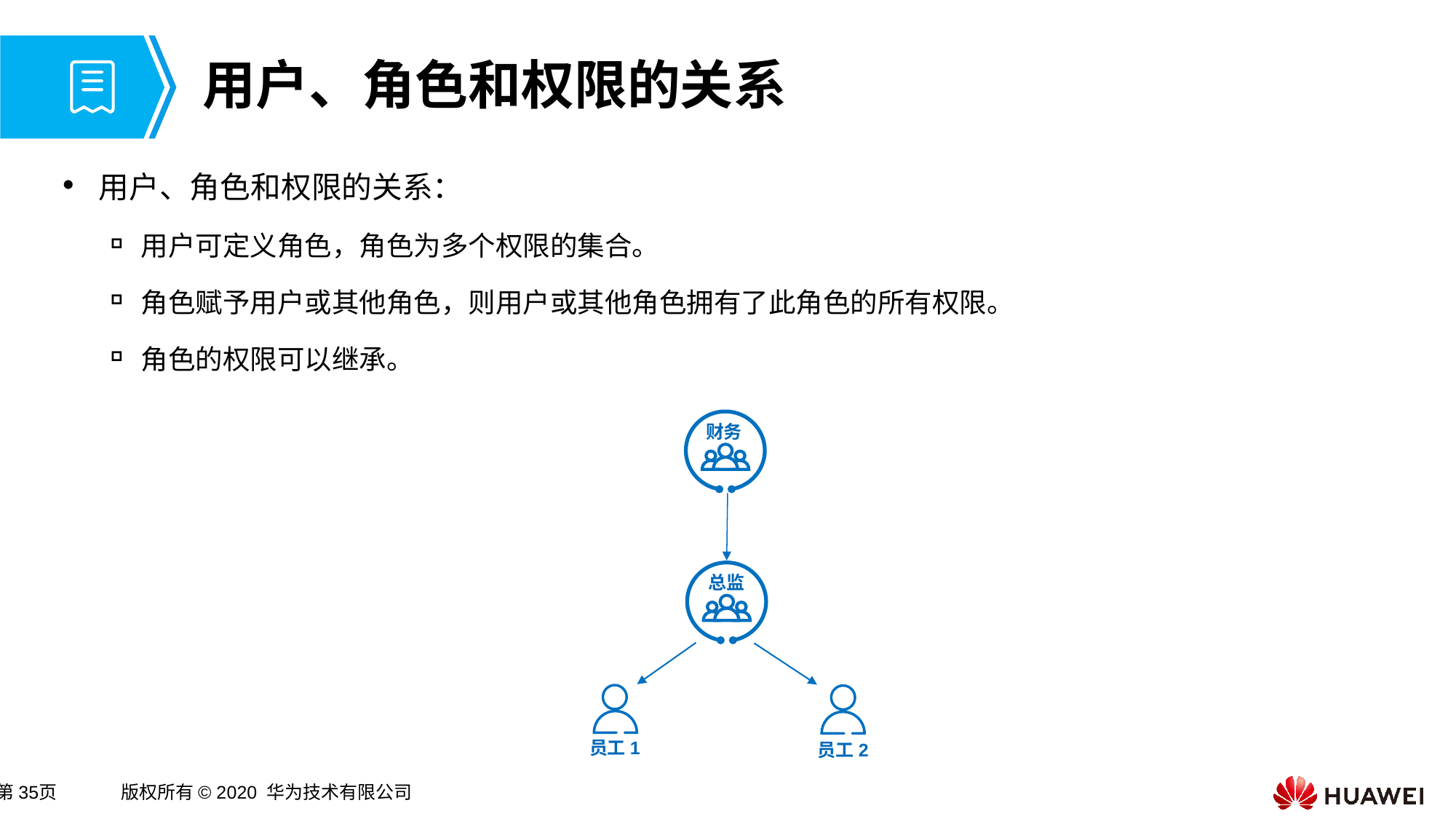

# 用户、角色和权限的关系
用户、角色和权限的关系：
用户可定义角色，角色为多个权限的集合。
角色赋予用户或其他角色，则用户或其他角色拥有了此角色的所有权限。
角色的权限可以继承。

财务

总监

员工1
员工2